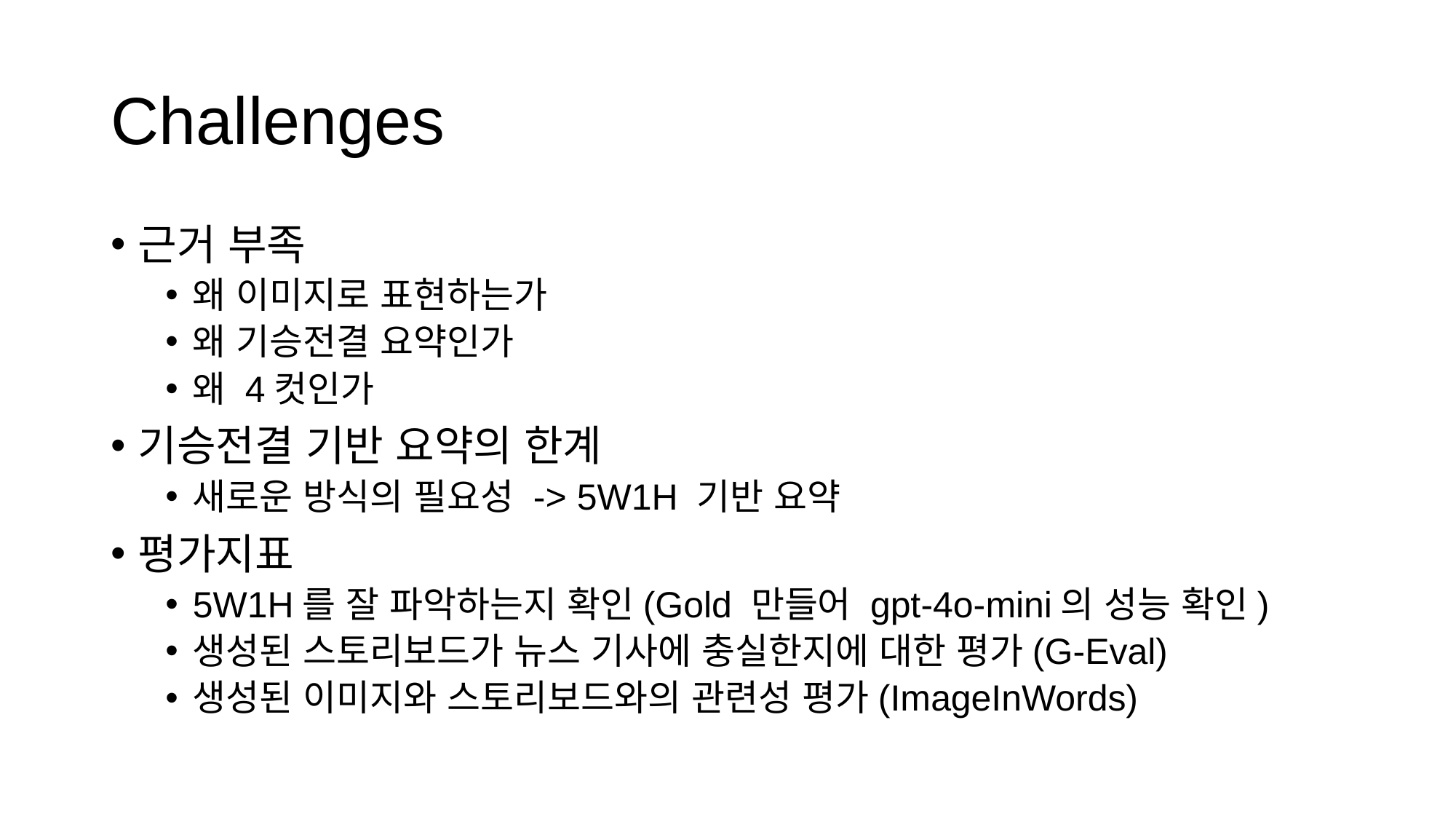

# Challenges
근거 부족
왜 이미지로 표현하는가
왜 기승전결 요약인가
왜 4컷인가
기승전결 기반 요약의 한계
새로운 방식의 필요성 -> 5W1H 기반 요약
평가지표
5W1H를 잘 파악하는지 확인(Gold 만들어 gpt-4o-mini의 성능 확인)
생성된 스토리보드가 뉴스 기사에 충실한지에 대한 평가(G-Eval)
생성된 이미지와 스토리보드와의 관련성 평가(ImageInWords)